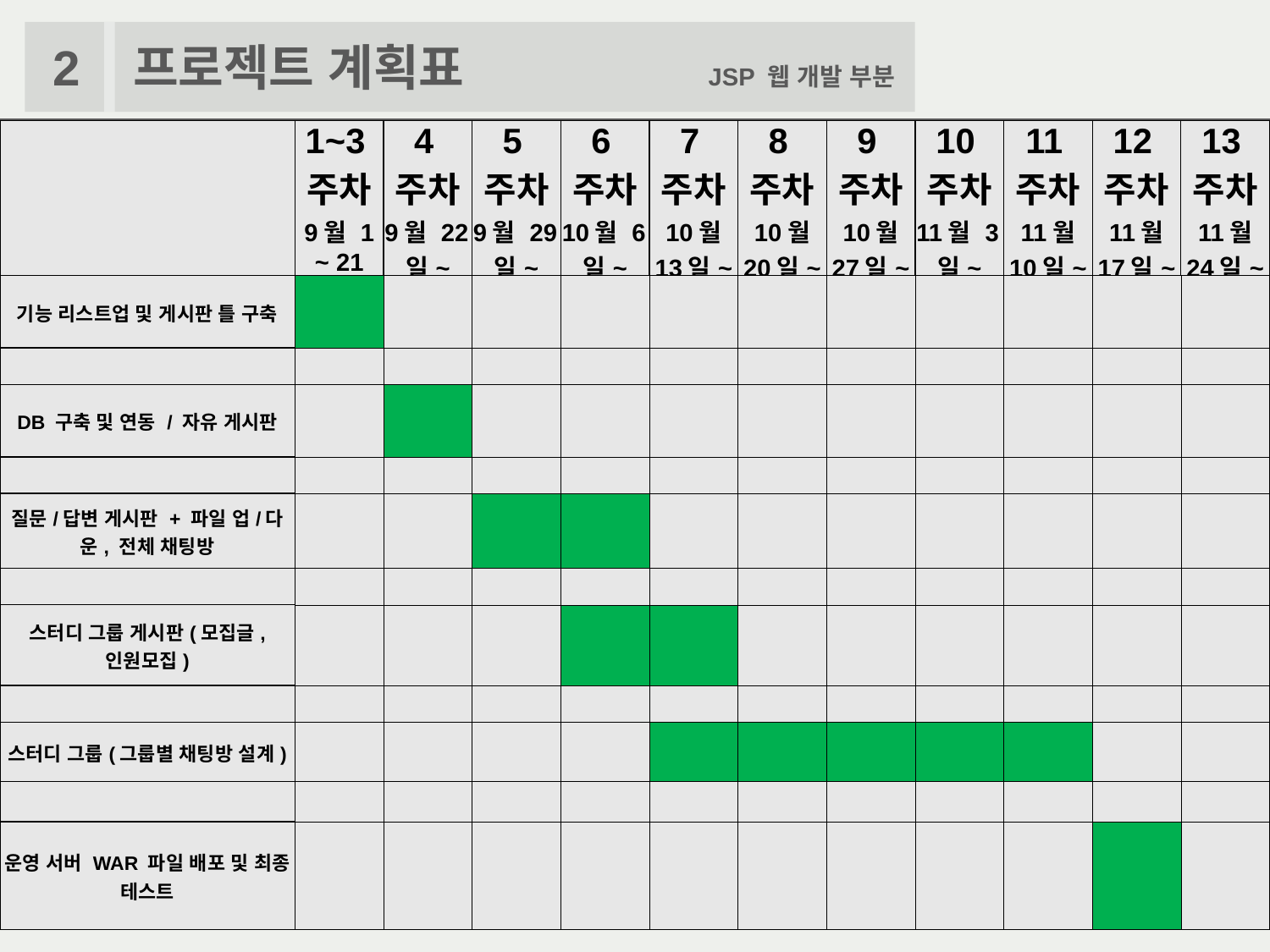

2
프로젝트 계획표		    JSP 웹 개발 부분
|  | 1~3주차 9월 1 ~ 21 | 4주차 9월 22일~ | 5주차 9월 29일~ | 6주차 10월 6일~ | 7주차 10월 13일~ | 8주차 10월 20일~ | 9주차 10월 27일~ | 10주차 11월 3일~ | 11주차 11월 10일~ | 12주차 11월 17일~ | 13주차 11월 24일~ |
| --- | --- | --- | --- | --- | --- | --- | --- | --- | --- | --- | --- |
| 기능 리스트업 및 게시판 틀 구축 |  |  |  |  |  |  |  |  |  |  |  |
|  |  |  |  |  |  |  |  |  |  |  |  |
| DB 구축 및 연동 / 자유 게시판 |  |  |  |  |  |  |  |  |  |  |  |
|  |  |  |  |  |  |  |  |  |  |  |  |
| 질문/답변 게시판 + 파일 업/다운, 전체 채팅방 |  |  |  |  |  |  |  |  |  |  |  |
|  |  |  |  |  |  |  |  |  |  |  |  |
| 스터디 그룹 게시판(모집글, 인원모집) |  |  |  |  |  |  |  |  |  |  |  |
|  |  |  |  |  |  |  |  |  |  |  |  |
| 스터디 그룹(그룹별 채팅방 설계) |  |  |  |  |  |  |  |  |  |  |  |
|  |  |  |  |  |  |  |  |  |  |  |  |
| 운영 서버 WAR 파일 배포 및 최종 테스트 |  |  |  |  |  |  |  |  |  |  |  |